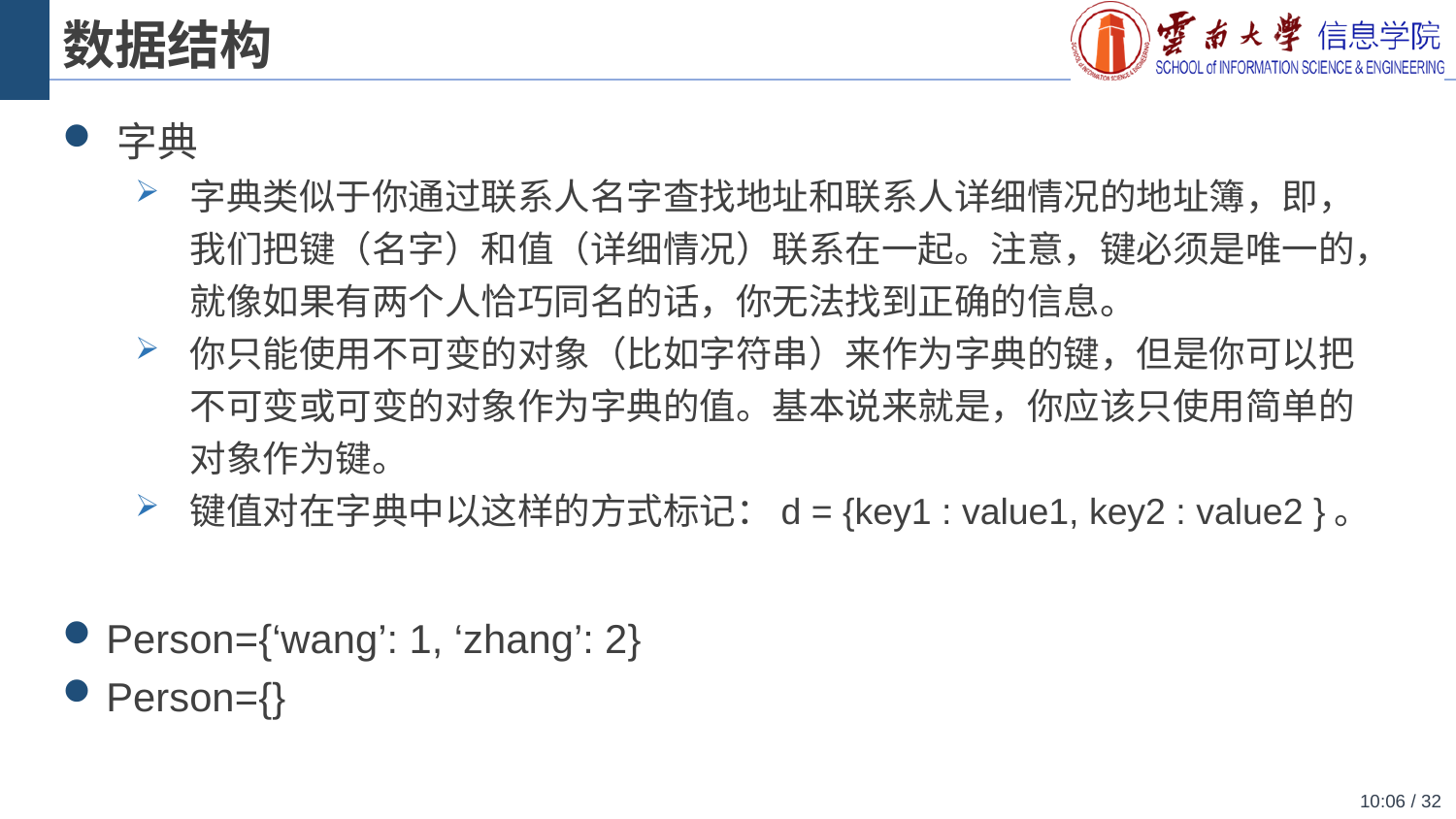

# 数据结构
字典
字典类似于你通过联系人名字查找地址和联系人详细情况的地址簿，即，我们把键（名字）和值（详细情况）联系在一起。注意，键必须是唯一的，就像如果有两个人恰巧同名的话，你无法找到正确的信息。
你只能使用不可变的对象（比如字符串）来作为字典的键，但是你可以把不可变或可变的对象作为字典的值。基本说来就是，你应该只使用简单的对象作为键。
键值对在字典中以这样的方式标记：d = {key1 : value1, key2 : value2 }。

Person={‘wang’: 1, ‘zhang’: 2}
Person={}